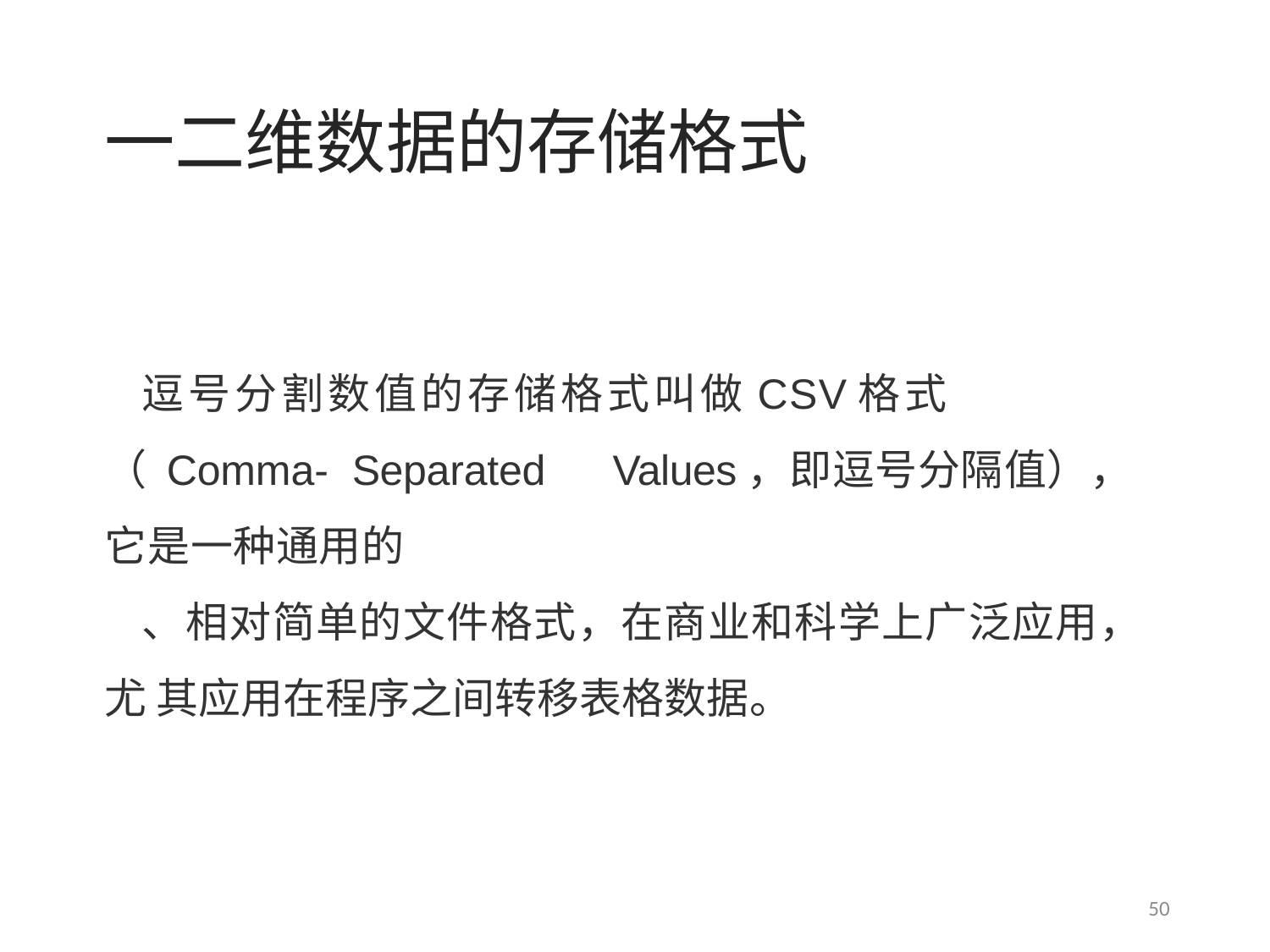

# 一二维数据的存储格式
逗号分割数值的存储格式叫做CSV格式（ Comma-  Separated	Values，即逗号分隔值），它是一种通用的
、相对简单的文件格式，在商业和科学上广泛应用，尤 其应用在程序之间转移表格数据。
50